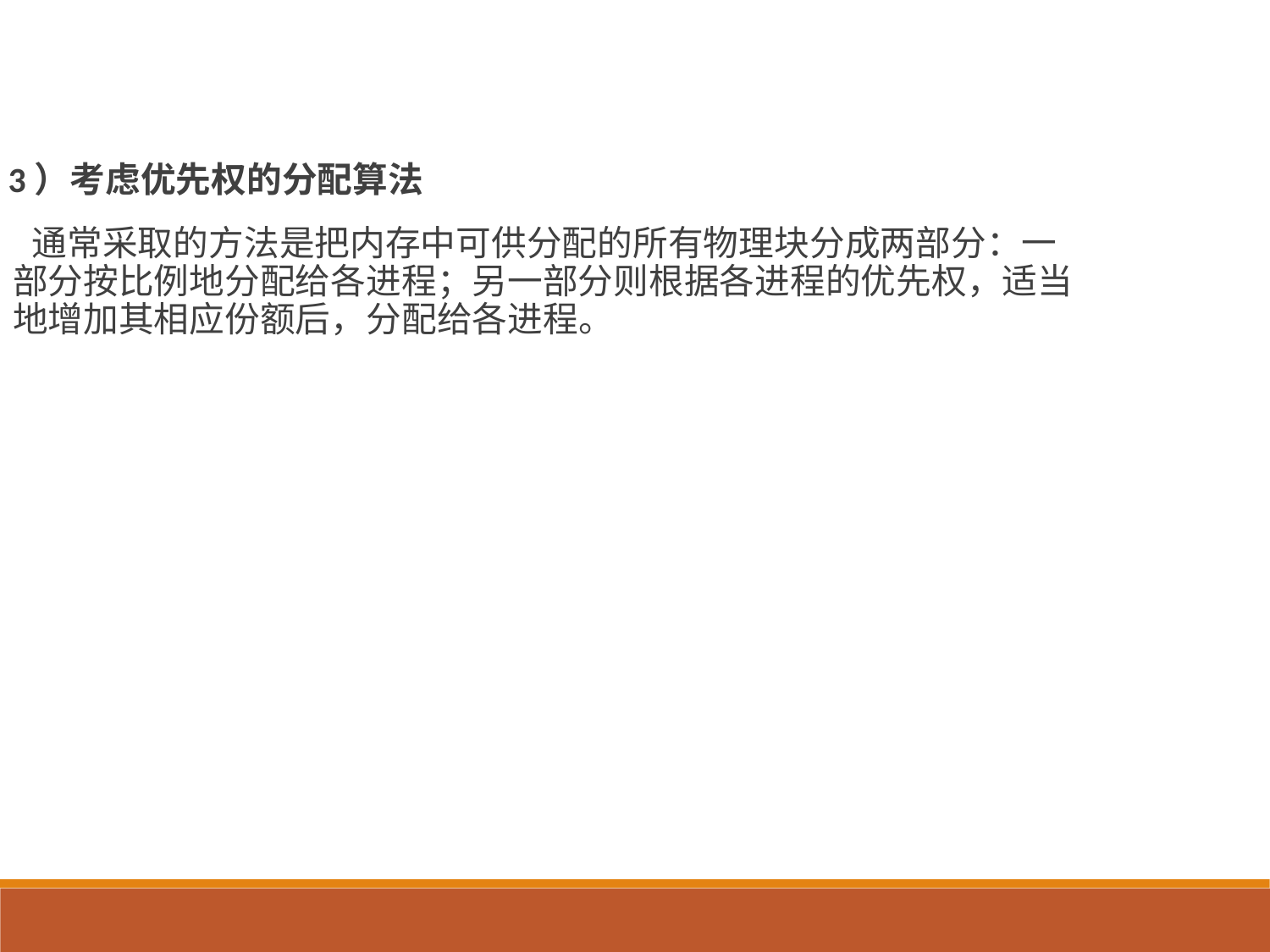

3）考虑优先权的分配算法
   通常采取的方法是把内存中可供分配的所有物理块分成两部分：一部分按比例地分配给各进程；另一部分则根据各进程的优先权，适当地增加其相应份额后，分配给各进程。